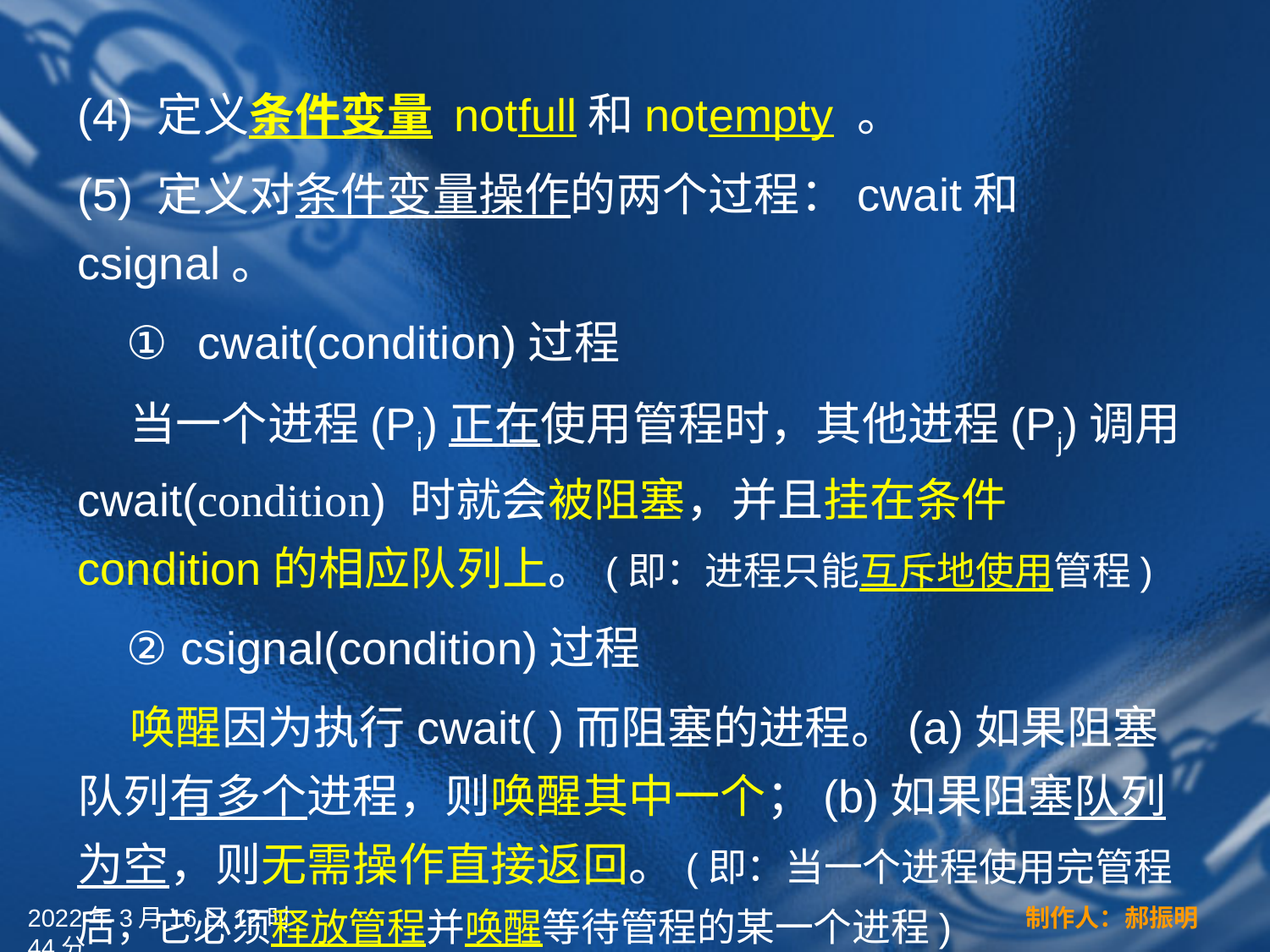

(4) 定义条件变量 notfull和notempty 。
(5) 定义对条件变量操作的两个过程：cwait和csignal。
cwait(condition)过程
    当一个进程(Pi)正在使用管程时，其他进程(Pj)调用cwait(condition) 时就会被阻塞，并且挂在条件condition的相应队列上。(即：进程只能互斥地使用管程)
 csignal(condition)过程
    唤醒因为执行cwait( )而阻塞的进程。(a)如果阻塞队列有多个进程，则唤醒其中一个；(b)如果阻塞队列为空，则无需操作直接返回。(即：当一个进程使用完管程后，它必须释放管程并唤醒等待管程的某一个进程)
2022年3月16日12时44分
制作人：郝振明